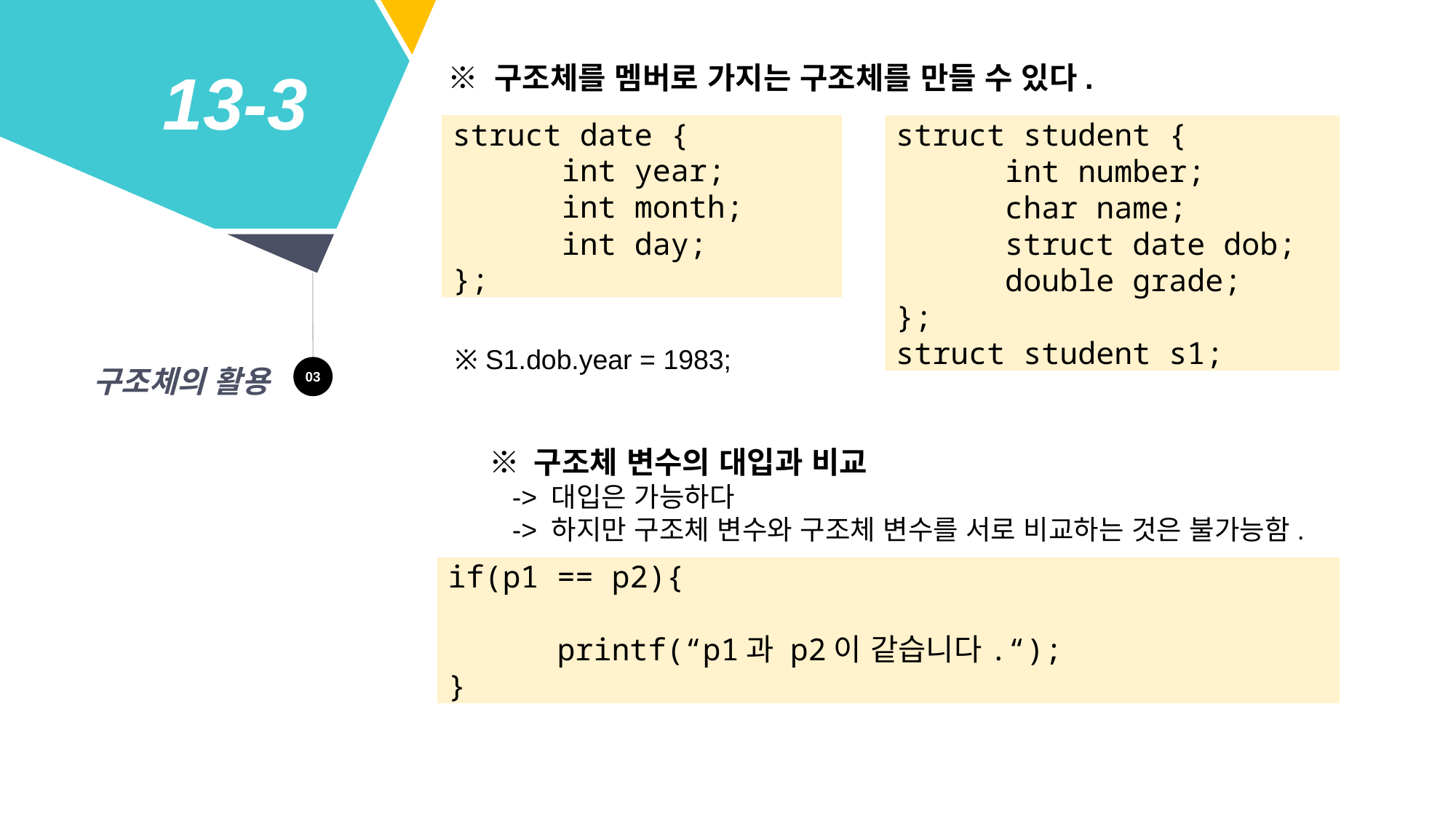

13-3
※ 구조체를 멤버로 가지는 구조체를 만들 수 있다.
struct date {
	int year;
	int month;
	int day;
};
struct student {
	int number;
	char name;
	struct date dob;
	double grade;
};
struct student s1;
※ S1.dob.year = 1983;
03
구조체의 활용
※ 구조체 변수의 대입과 비교
   -> 대입은 가능하다
   -> 하지만 구조체 변수와 구조체 변수를 서로 비교하는 것은 불가능함.
if(p1 == p2){

	printf(“p1과 p2이 같습니다.“);
}